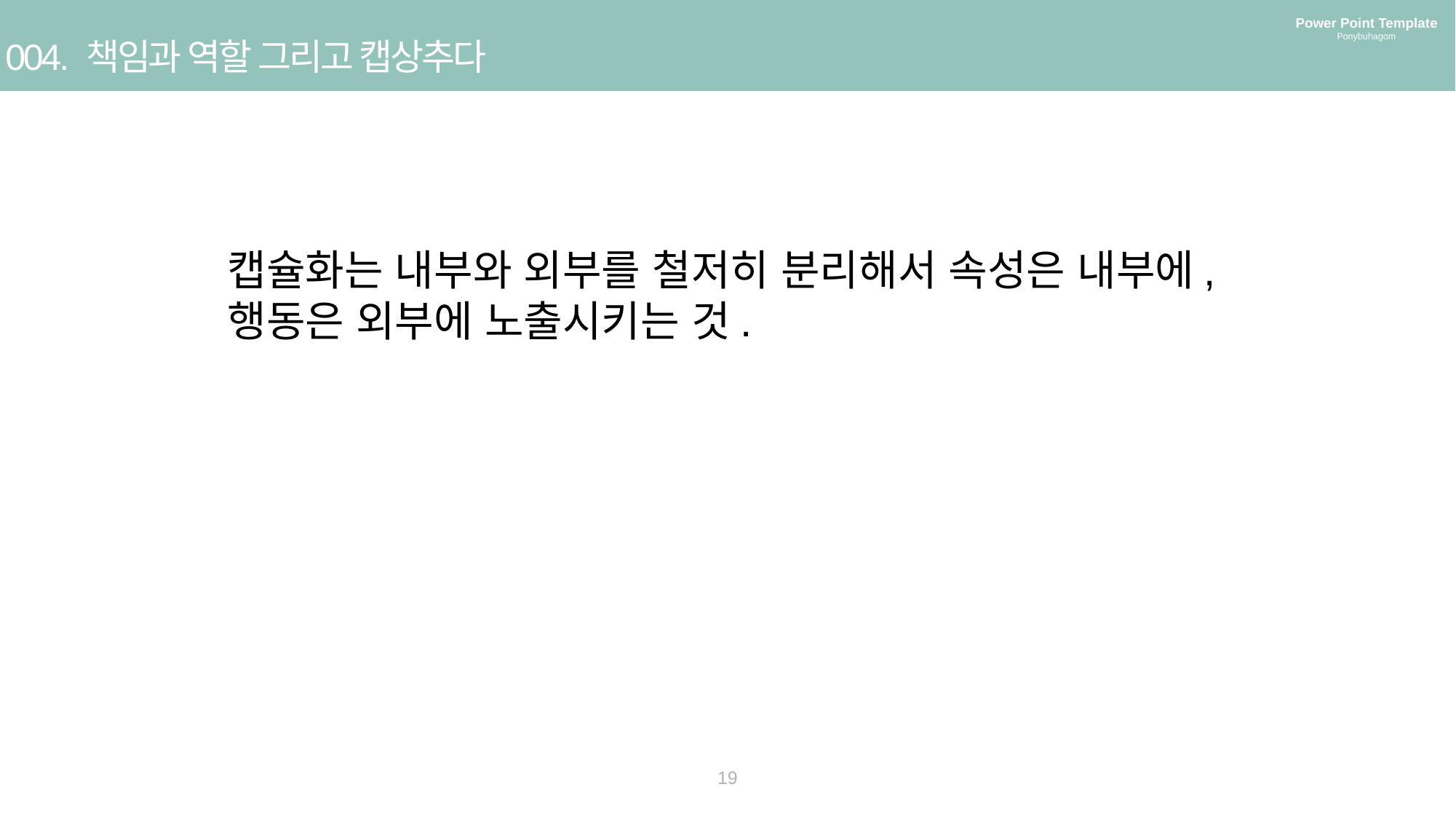

Power Point Template
Ponybuhagom
004. 책임과 역할 그리고 캡상추다
캡슐화는 내부와 외부를 철저히 분리해서 속성은 내부에,
행동은 외부에 노출시키는 것.
19